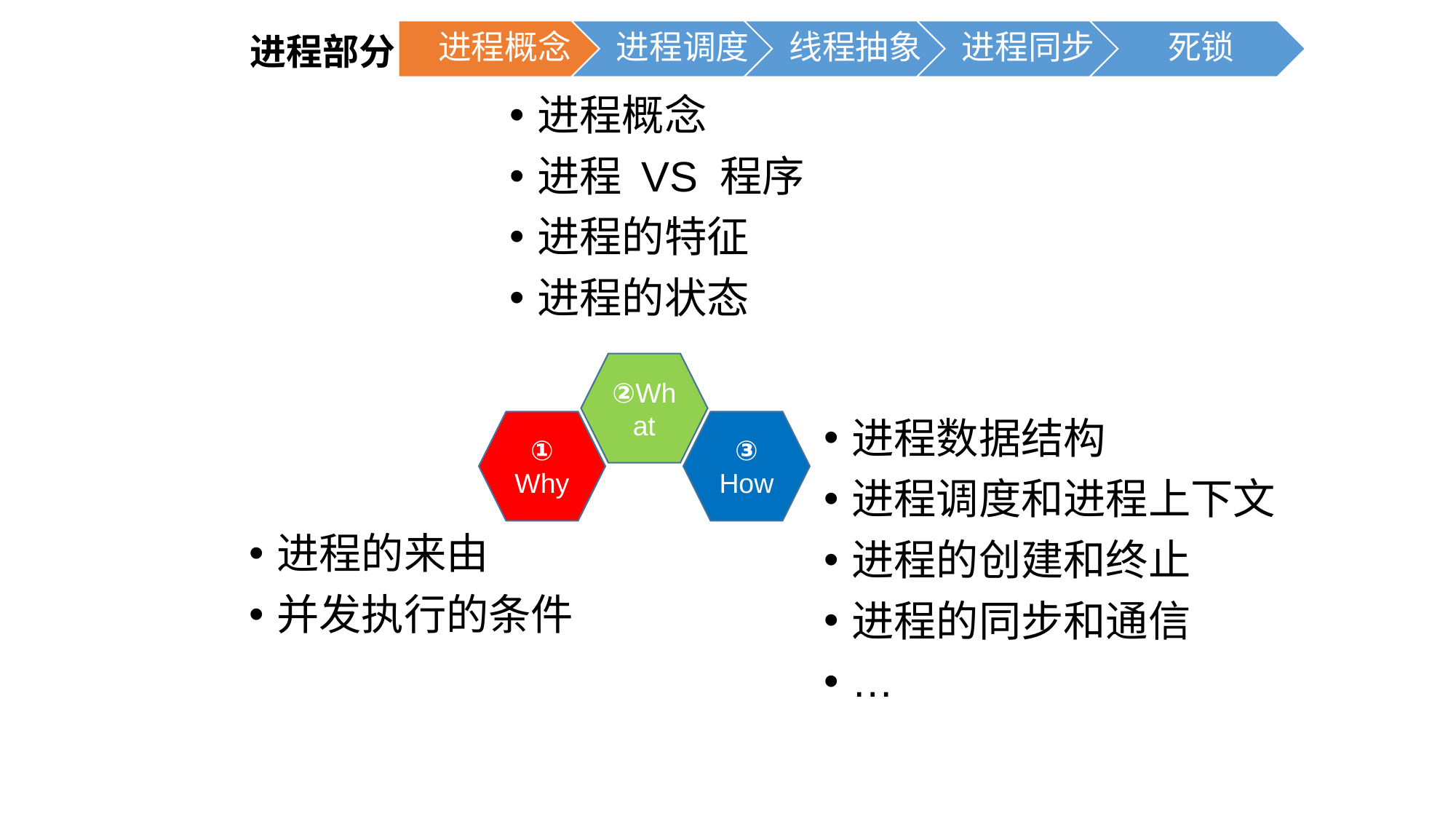

进程概念
进程调度
线程抽象
进程同步
死锁
进程部分
进程概念
进程 VS 程序
进程的特征
进程的状态
②What
进程数据结构
进程调度和进程上下文
进程的创建和终止
进程的同步和通信
…

①
Why
③ How
进程的来由
并发执行的条件